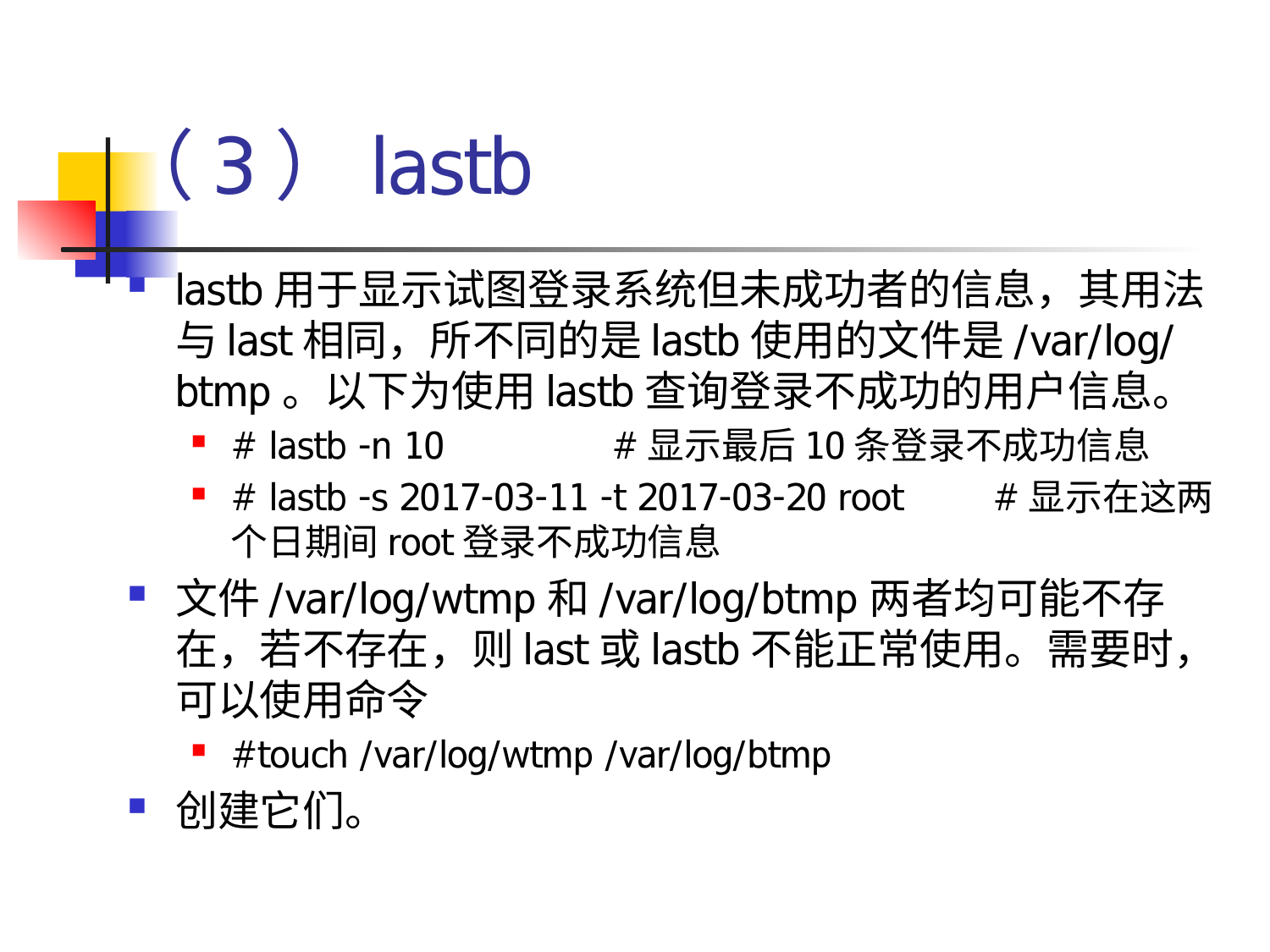

# （3）lastb
lastb用于显示试图登录系统但未成功者的信息，其用法与last相同，所不同的是lastb使用的文件是/var/log/btmp。以下为使用lastb查询登录不成功的用户信息。
# lastb -n 10 		#显示最后10条登录不成功信息
# lastb -s 2017-03-11 -t 2017-03-20 root 	#显示在这两个日期间root登录不成功信息
文件/var/log/wtmp和/var/log/btmp两者均可能不存在，若不存在，则last或lastb不能正常使用。需要时，可以使用命令
#touch /var/log/wtmp /var/log/btmp
创建它们。